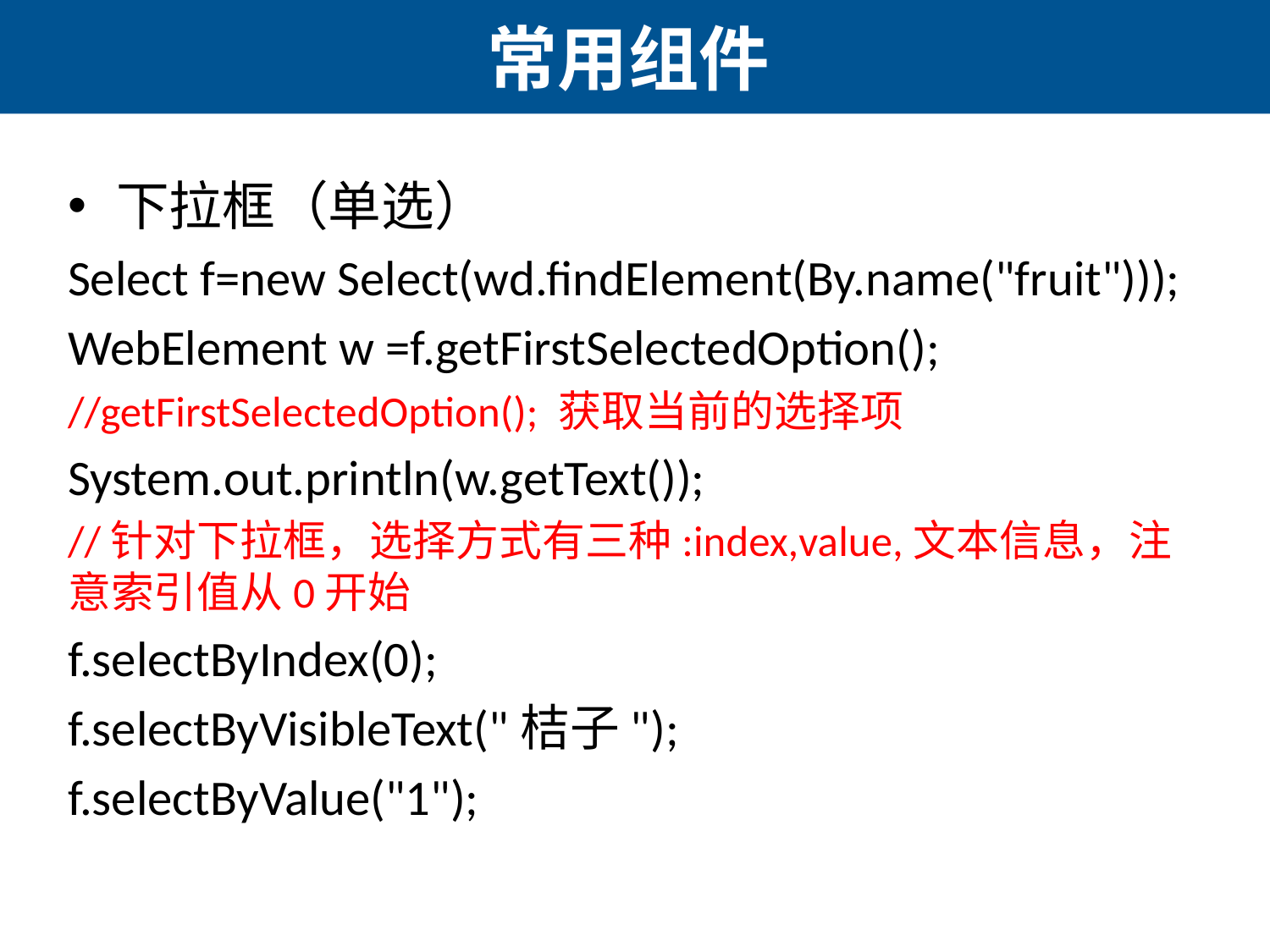

# 常用组件
下拉框（单选）
Select f=new Select(wd.findElement(By.name("fruit")));
WebElement w =f.getFirstSelectedOption();
//getFirstSelectedOption(); 获取当前的选择项
System.out.println(w.getText());
//针对下拉框，选择方式有三种:index,value,文本信息，注意索引值从0开始
f.selectByIndex(0);
f.selectByVisibleText("桔子");
f.selectByValue("1");